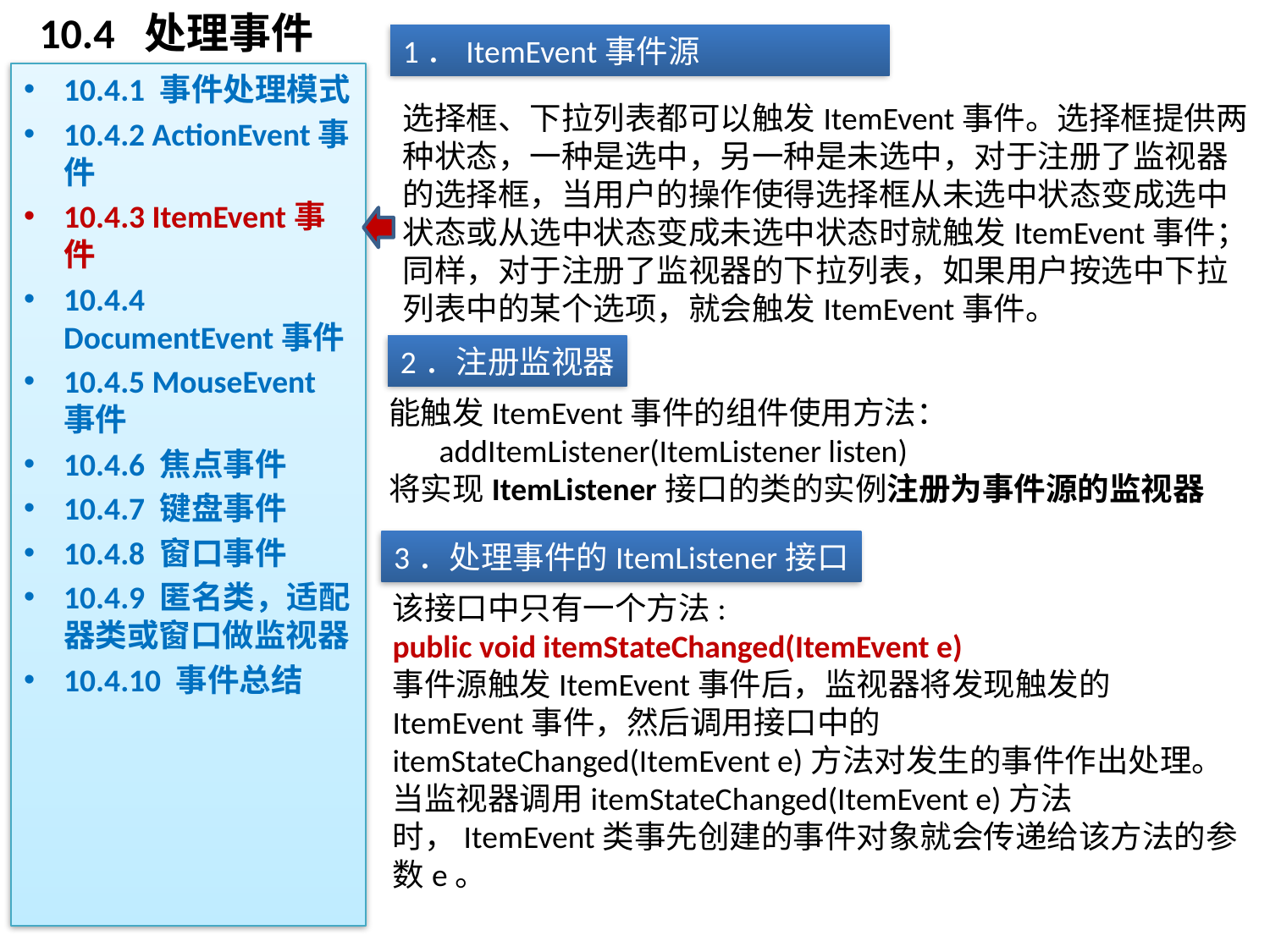

# 10.4  处理事件
1．ItemEvent事件源
10.4.1 事件处理模式
10.4.2 ActionEvent事件
10.4.3 ItemEvent事件
10.4.4 DocumentEvent事件
10.4.5 MouseEvent事件
10.4.6 焦点事件
10.4.7 键盘事件
10.4.8 窗口事件
10.4.9 匿名类，适配器类或窗口做监视器
10.4.10 事件总结
选择框、下拉列表都可以触发ItemEvent事件。选择框提供两种状态，一种是选中，另一种是未选中，对于注册了监视器的选择框，当用户的操作使得选择框从未选中状态变成选中状态或从选中状态变成未选中状态时就触发ItemEvent事件；同样，对于注册了监视器的下拉列表，如果用户按选中下拉列表中的某个选项，就会触发ItemEvent事件。

2．注册监视器
能触发ItemEvent事件的组件使用方法：
       addItemListener(ItemListener listen)
将实现ItemListener接口的类的实例注册为事件源的监视器
3．处理事件的ItemListener接口
该接口中只有一个方法:
public void itemStateChanged(ItemEvent e)
事件源触发ItemEvent事件后，监视器将发现触发的ItemEvent事件，然后调用接口中的itemStateChanged(ItemEvent e)方法对发生的事件作出处理。当监视器调用itemStateChanged(ItemEvent e)方法时，ItemEvent类事先创建的事件对象就会传递给该方法的参数e。